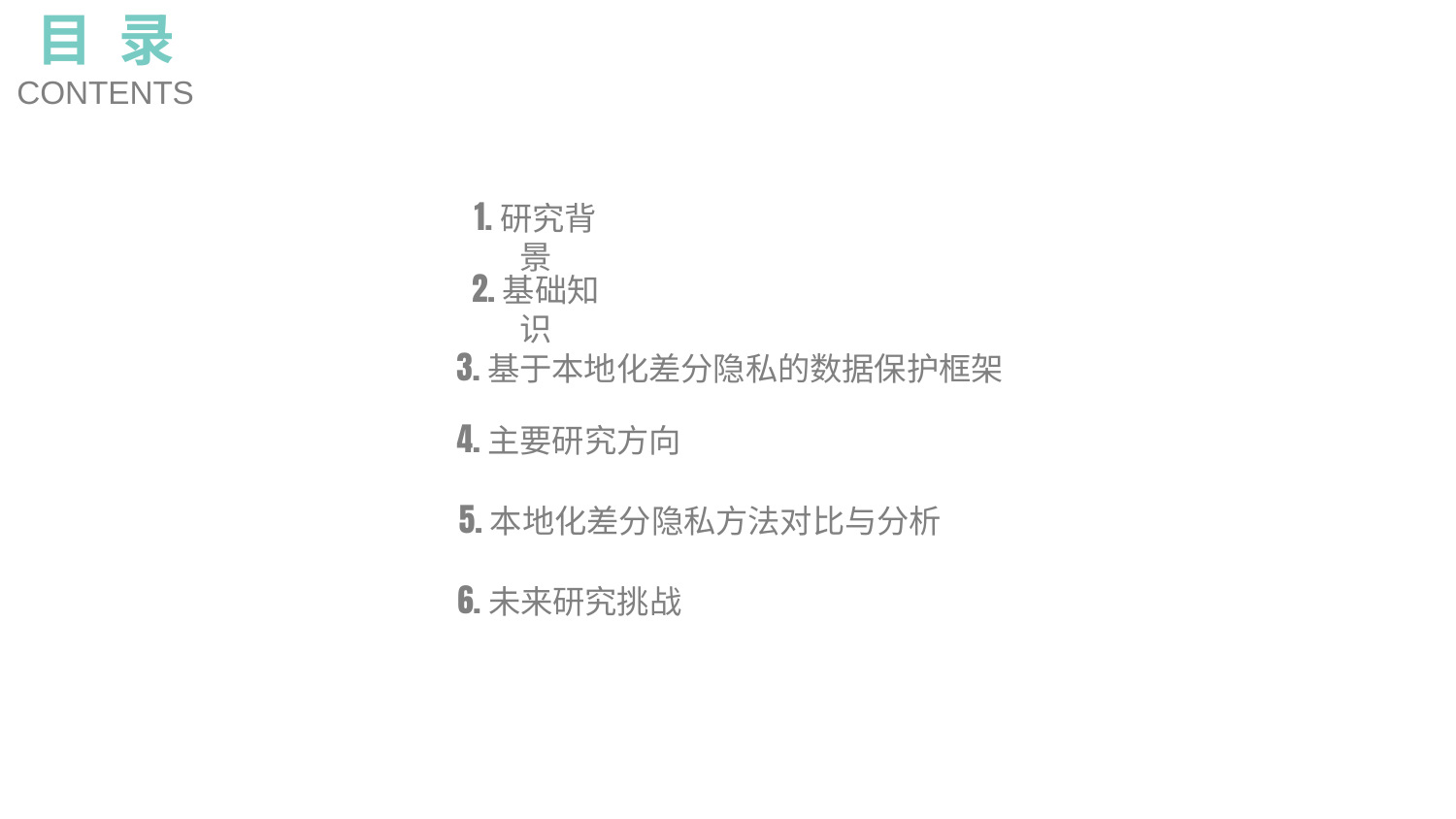

目  录
CONTENTS
1.研究背景
2.基础知识
3.基于本地化差分隐私的数据保护框架
4.主要研究方向
5.本地化差分隐私方法对比与分析
6.未来研究挑战